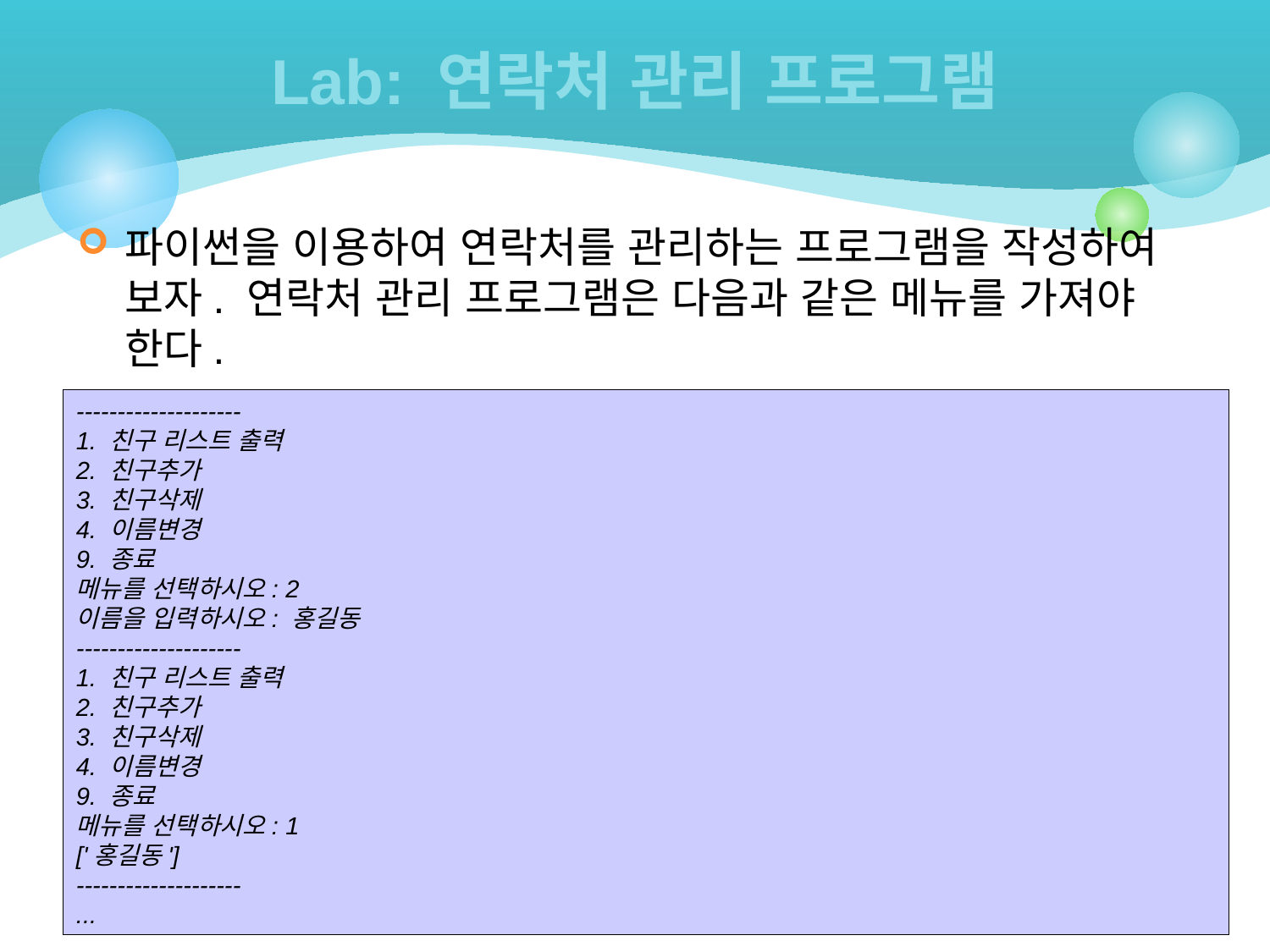

# Lab: 연락처 관리 프로그램
파이썬을 이용하여 연락처를 관리하는 프로그램을 작성하여 보자. 연락처 관리 프로그램은 다음과 같은 메뉴를 가져야 한다.
--------------------
1. 친구 리스트 출력
2. 친구추가
3. 친구삭제
4. 이름변경
9. 종료
메뉴를 선택하시오: 2
이름을 입력하시오: 홍길동
--------------------
1. 친구 리스트 출력
2. 친구추가
3. 친구삭제
4. 이름변경
9. 종료
메뉴를 선택하시오: 1
['홍길동']
--------------------
...